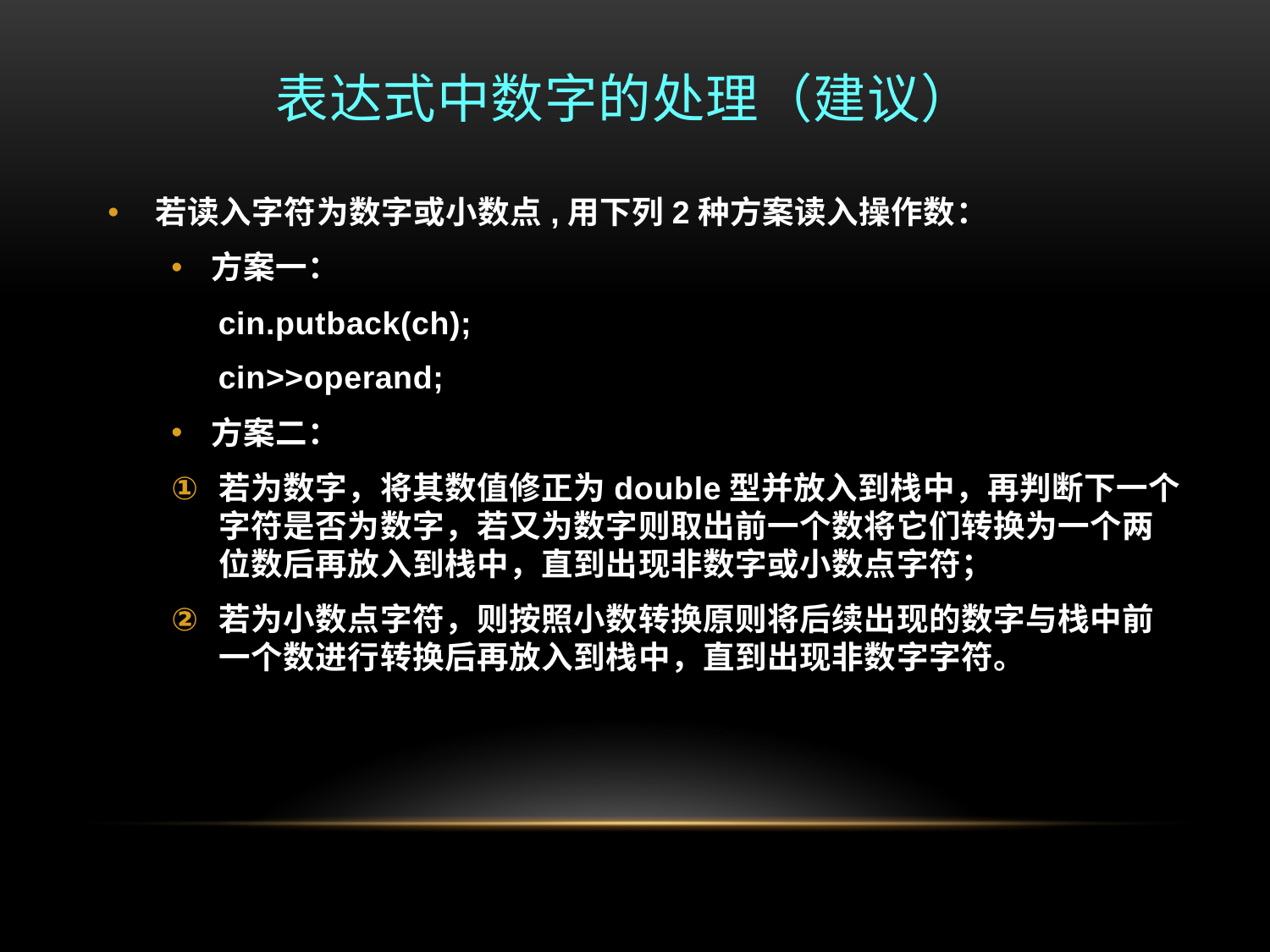

# 表达式中数字的处理（建议）
若读入字符为数字或小数点,用下列2种方案读入操作数：
方案一：
     cin.putback(ch);
     cin>>operand;
方案二：
若为数字，将其数值修正为double型并放入到栈中，再判断下一个字符是否为数字，若又为数字则取出前一个数将它们转换为一个两位数后再放入到栈中，直到出现非数字或小数点字符；
若为小数点字符，则按照小数转换原则将后续出现的数字与栈中前一个数进行转换后再放入到栈中，直到出现非数字字符。